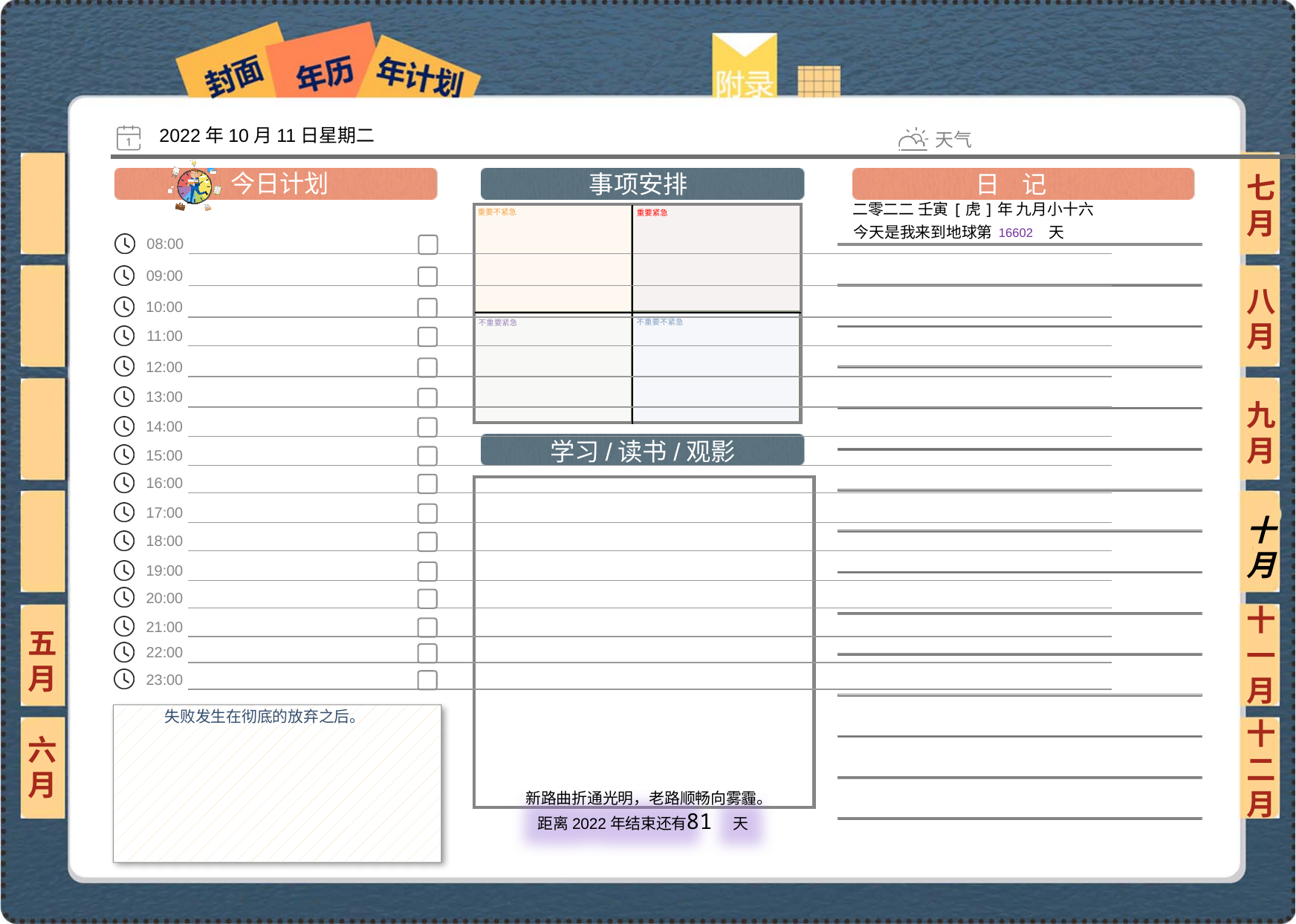

2022年10月11日星期二
七月
二零二二 壬寅[虎]年 九月小十六
16602
八月
九月
十月
十一月
五月
失败发生在彻底的放弃之后。

六月
十二月
81
 新路曲折通光明，老路顺畅向雾霾。